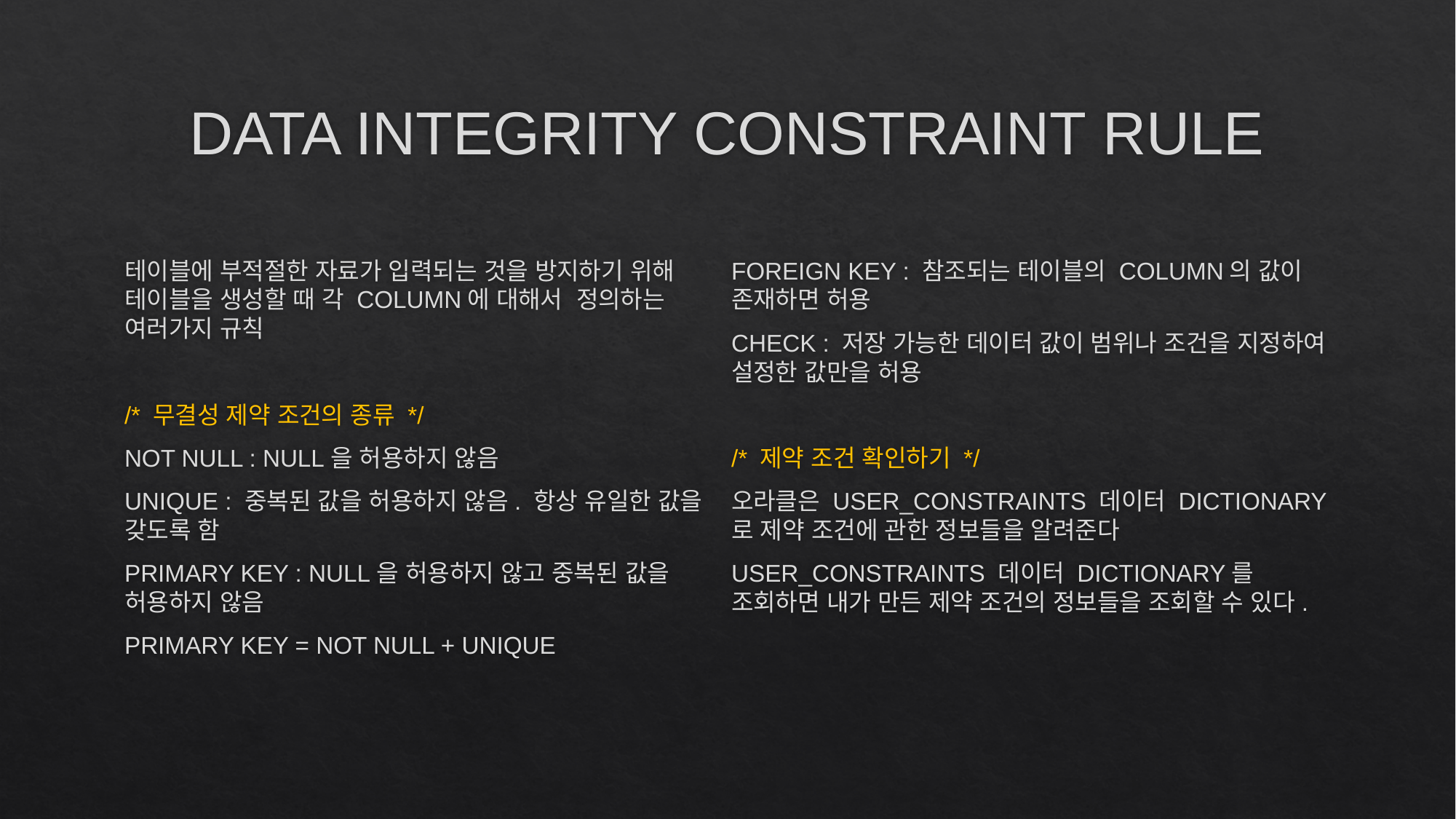

# DATA INTEGRITY CONSTRAINT RULE

테이블에 부적절한 자료가 입력되는 것을 방지하기 위해 테이블을 생성할 때 각 COLUMN에 대해서  정의하는 여러가지 규칙

/* 무결성 제약 조건의 종류 */
NOT NULL : NULL을 허용하지 않음
UNIQUE : 중복된 값을 허용하지 않음. 항상 유일한 값을 갖도록 함
PRIMARY KEY : NULL을 허용하지 않고 중복된 값을 허용하지 않음
PRIMARY KEY = NOT NULL + UNIQUE

FOREIGN KEY : 참조되는 테이블의 COLUMN의 값이 존재하면 허용
CHECK : 저장 가능한 데이터 값이 범위나 조건을 지정하여 설정한 값만을 허용

/* 제약 조건 확인하기 */
오라클은 USER_CONSTRAINTS 데이터 DICTIONARY로 제약 조건에 관한 정보들을 알려준다
USER_CONSTRAINTS 데이터 DICTIONARY를 조회하면 내가 만든 제약 조건의 정보들을 조회할 수 있다.